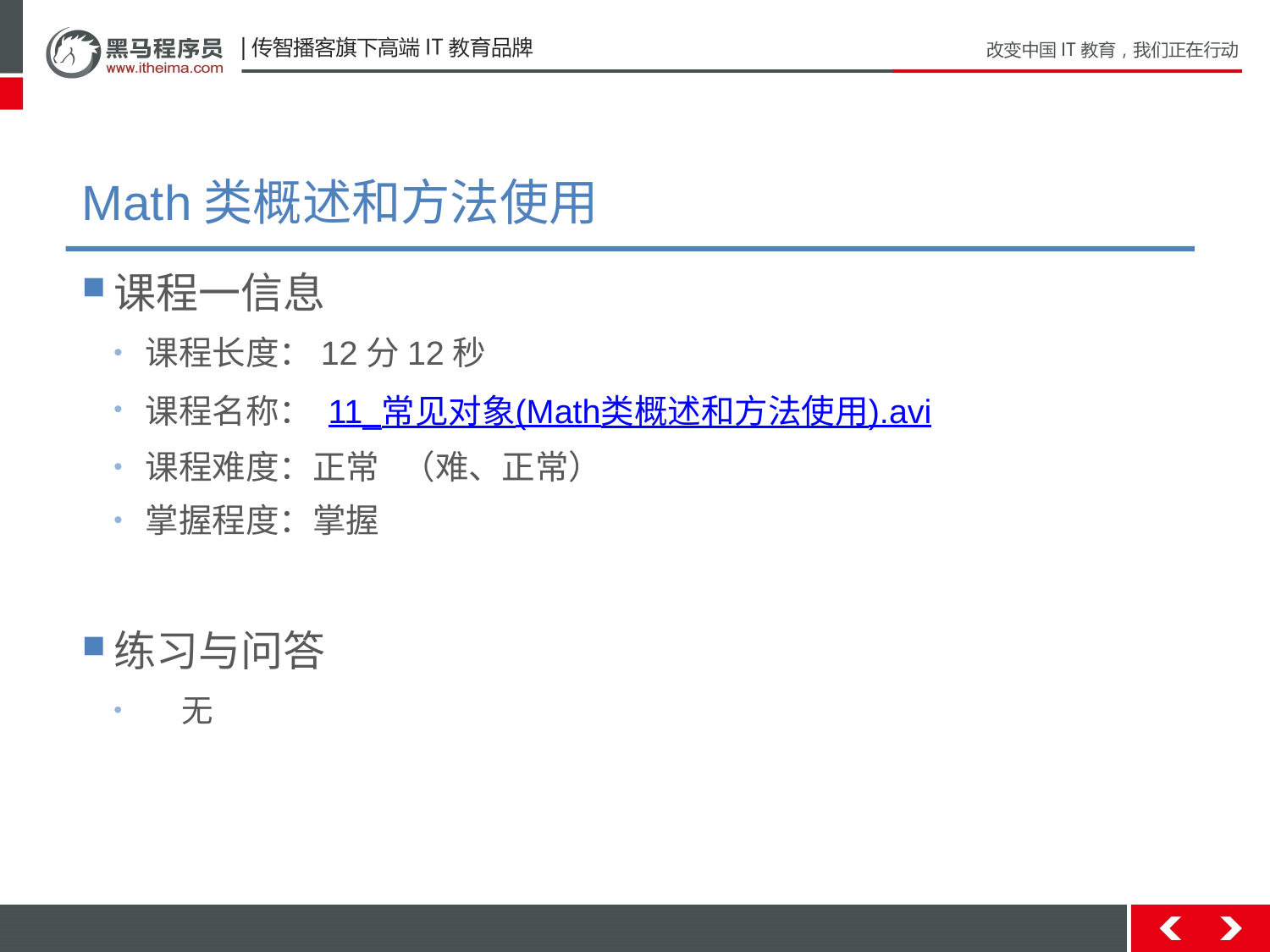

# Math类概述和方法使用
课程一信息
课程长度：12分12秒
课程名称： 11_常见对象(Math类概述和方法使用).avi
课程难度：正常   （难、正常）
掌握程度：掌握

练习与问答
    无